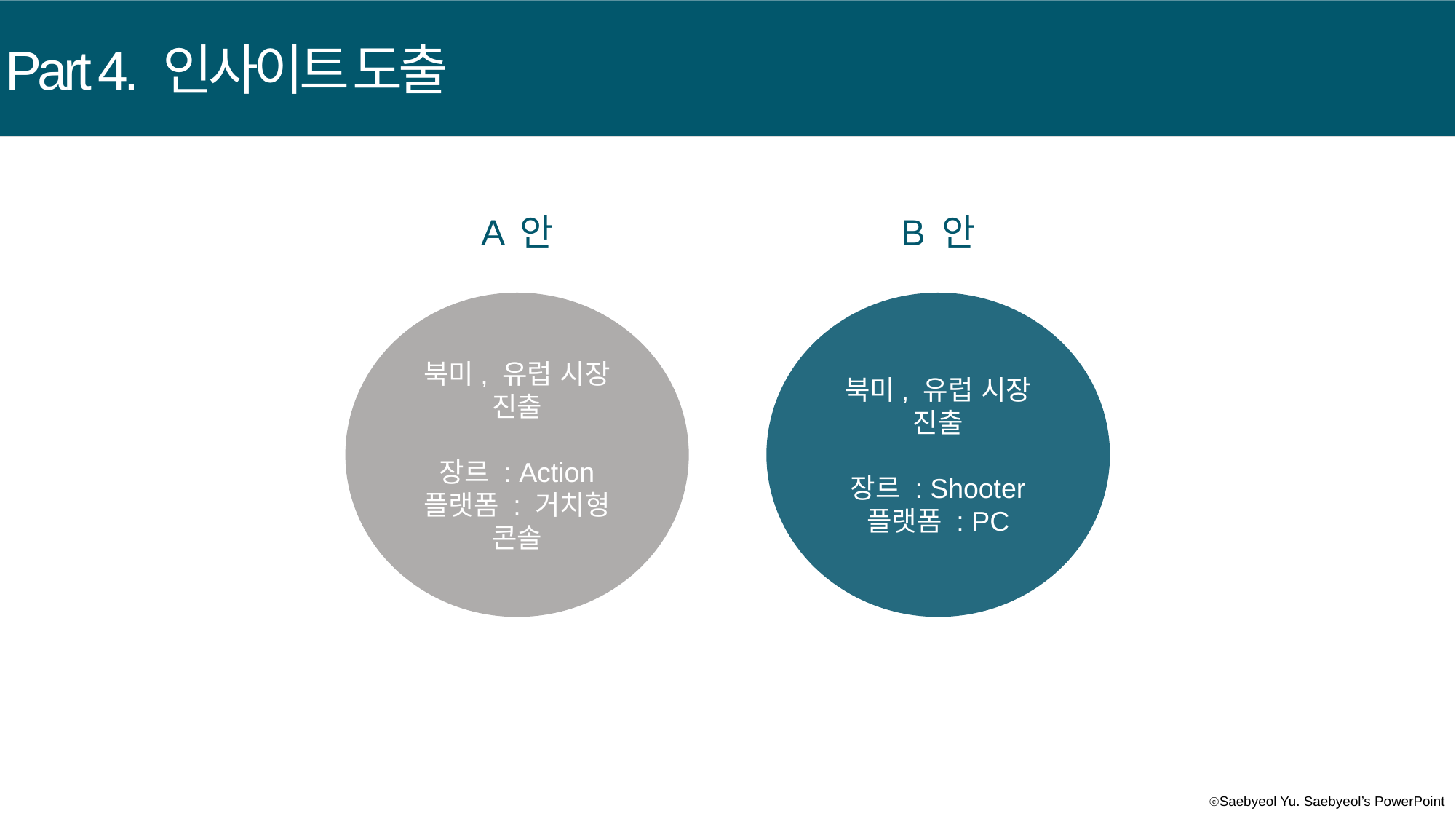

Part 4. 인사이트 도출

A 안
B 안
북미, 유럽 시장 진출

장르 : Action
플랫폼 : 거치형 콘솔
북미, 유럽 시장 진출

장르 : Shooter
플랫폼 : PC